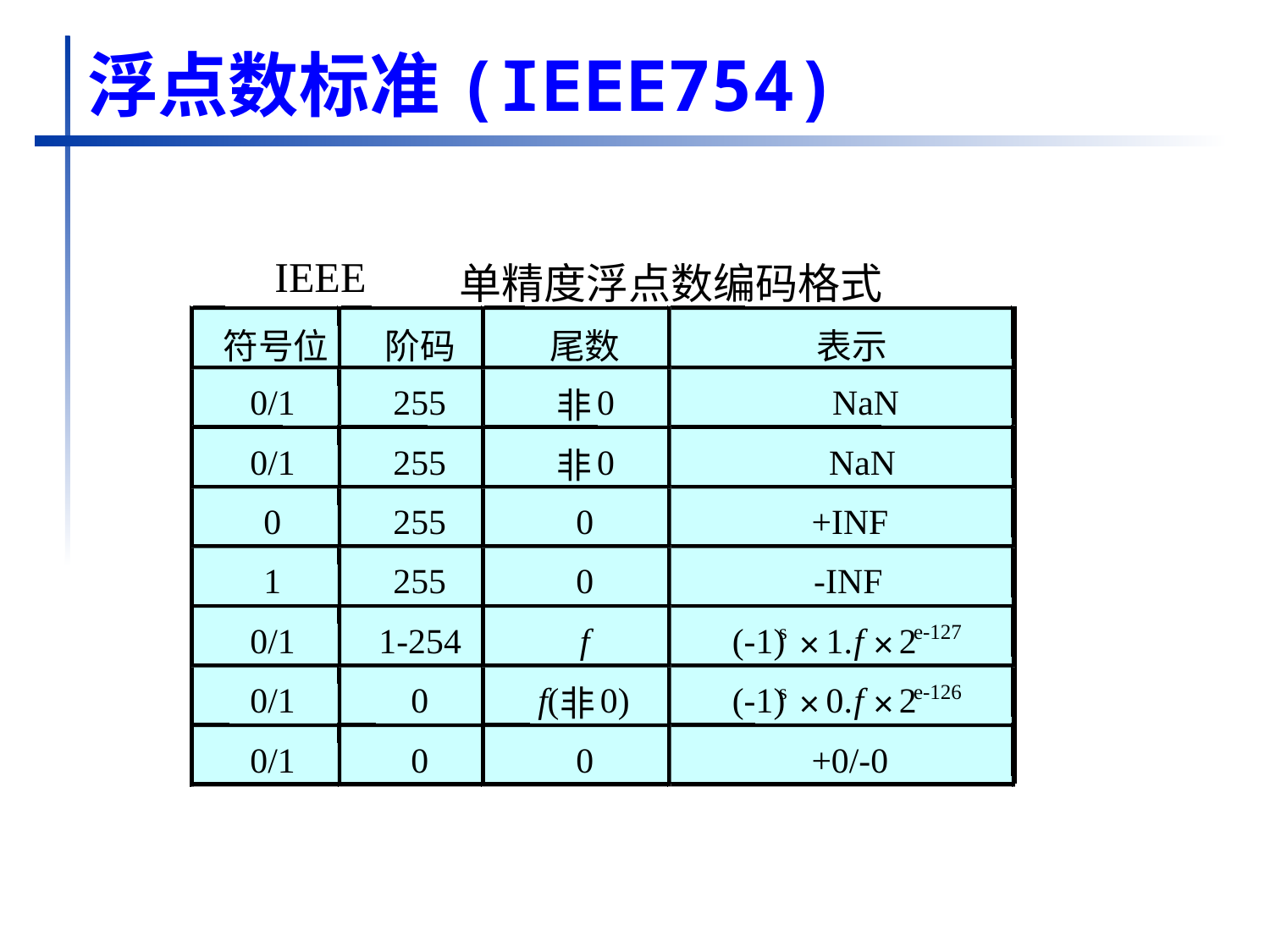

# 浮点数标准(IEEE754)
  IEEE

单精度浮点数编码格式

符号位
阶码
尾数
表示

0/1
255
0
NaN
非

0/1
255
0
NaN
非

0
255
0
+INF

1
255
0
-INF
0/1
1-254
f
(-1)

s
1.
f
2
e-127
×
×

0/1
0
f
(
0)
(-1)
s
0.
f
2
e-126
非
×
×

0/1
0
0
+0/-0